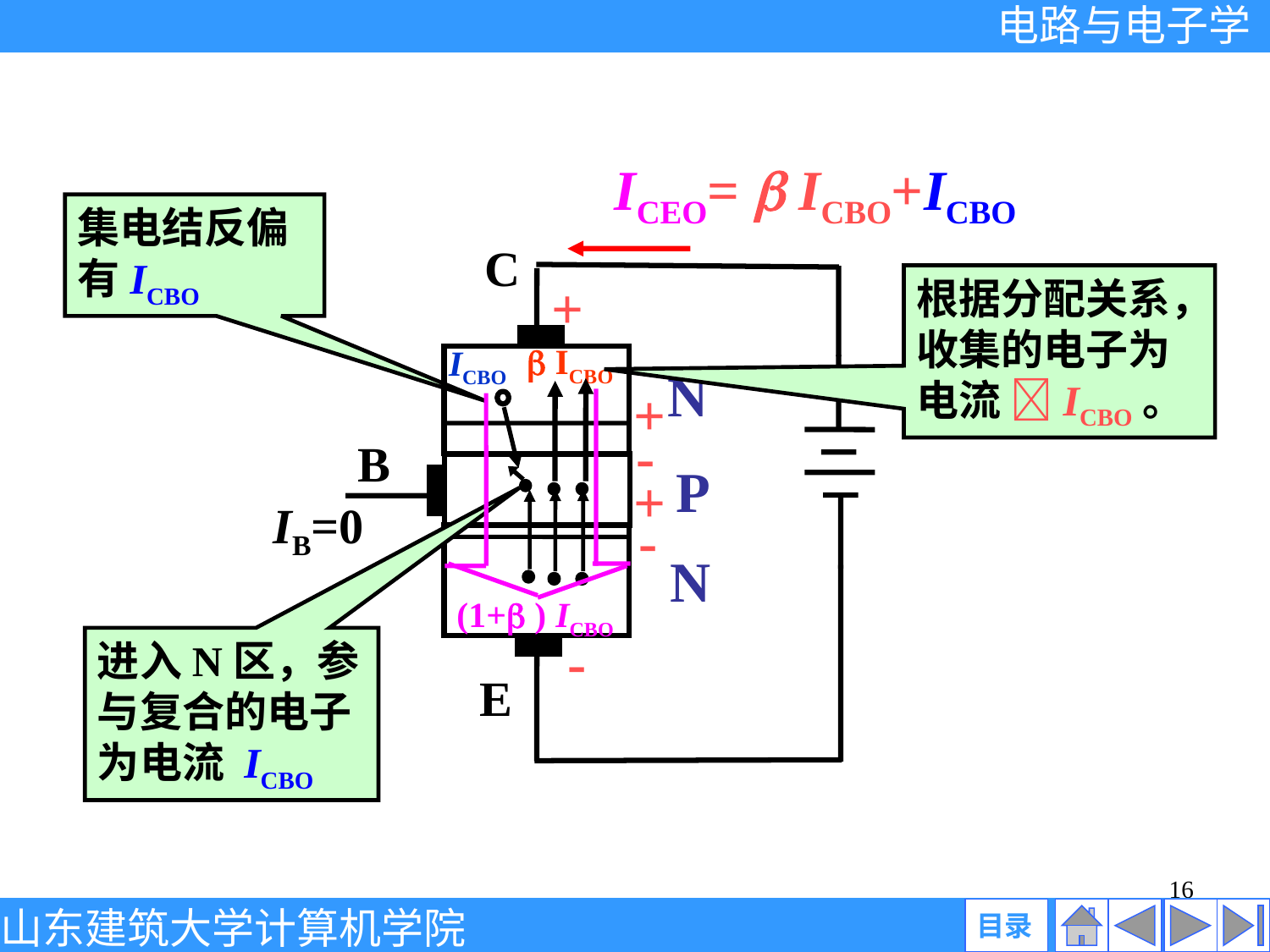

ICEO= β ICBO+ICBO

集电结反偏有ICBO
 ICBO

C
根据分配关系，收集的电子为电流 βICBO。
  β ICBO

+
+
-
+
-
-

N

B

P

进入N区，参与复合的电子为电流 ICBO

IB=0

N
(1+β ) ICBO

E